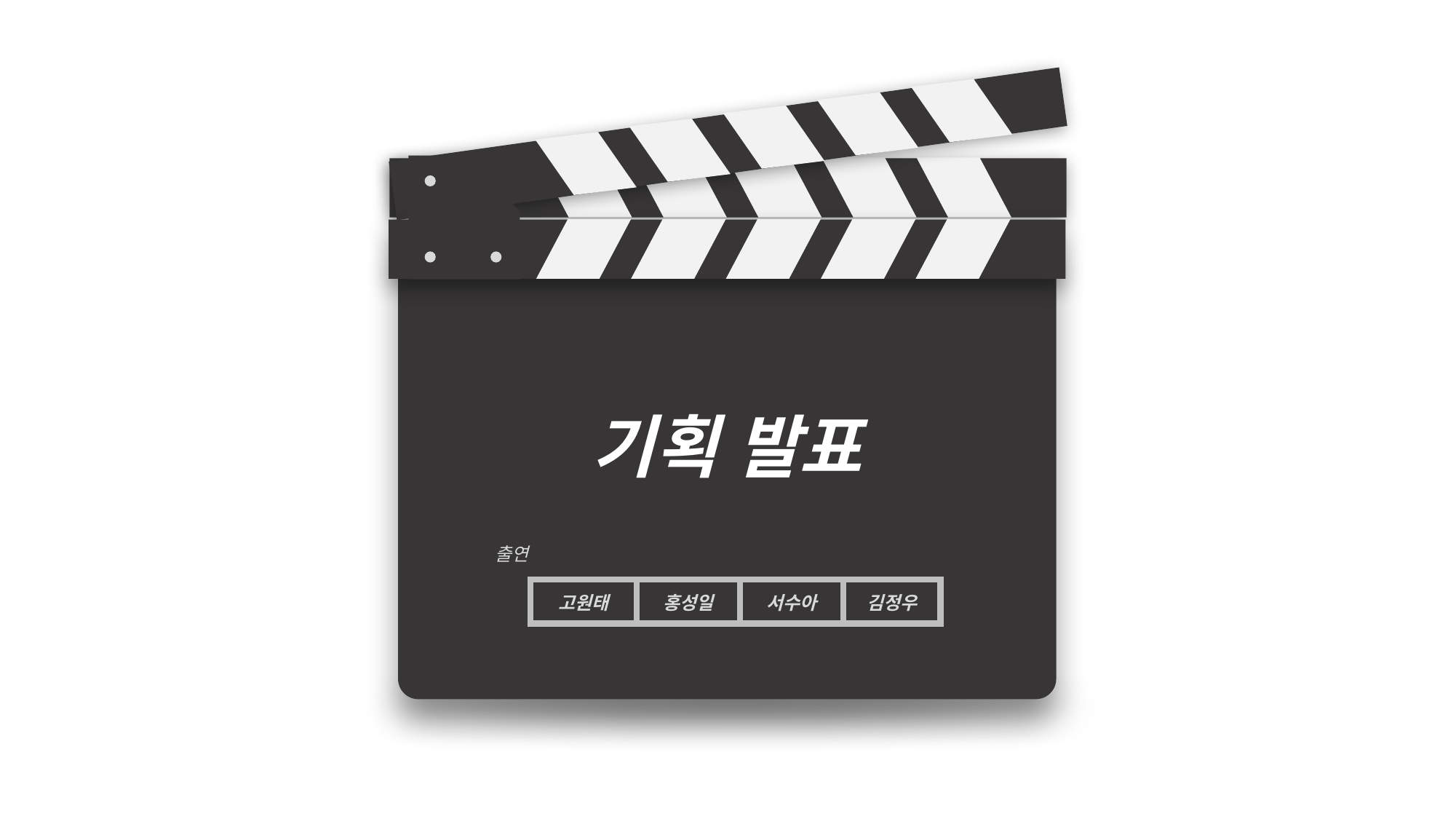

출연

기획 발표
| 고원태 | 홍성일 | 서수아 |
| --- | --- | --- |
| 김정우 |
| --- |